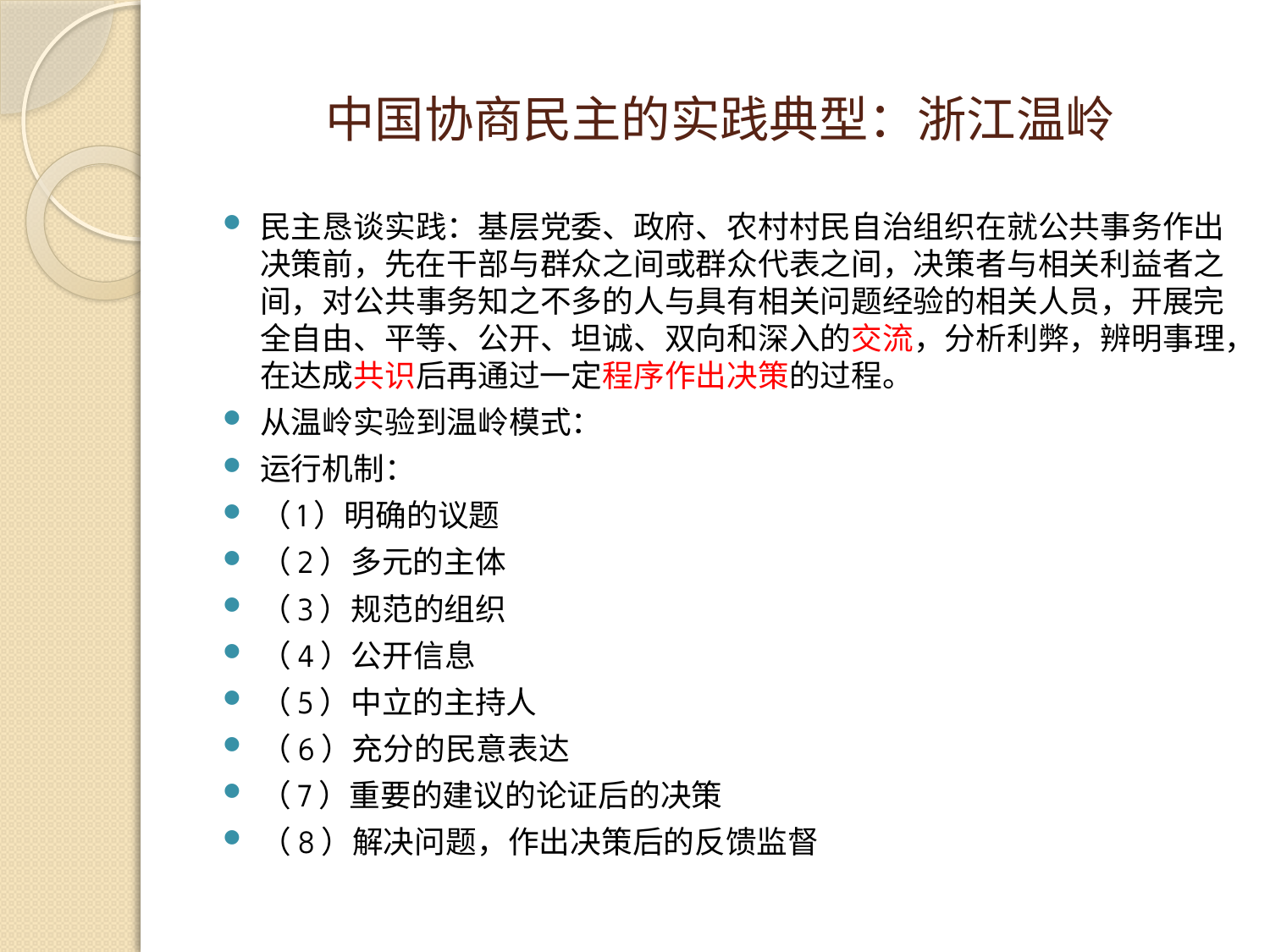

# 中国协商民主的实践典型：浙江温岭
民主恳谈实践：基层党委、政府、农村村民自治组织在就公共事务作出决策前，先在干部与群众之间或群众代表之间，决策者与相关利益者之间，对公共事务知之不多的人与具有相关问题经验的相关人员，开展完全自由、平等、公开、坦诚、双向和深入的交流，分析利弊，辨明事理，在达成共识后再通过一定程序作出决策的过程。
从温岭实验到温岭模式：
运行机制：
（1）明确的议题
（2）多元的主体
（3）规范的组织
（4）公开信息
（5）中立的主持人
（6）充分的民意表达
（7）重要的建议的论证后的决策
（8）解决问题，作出决策后的反馈监督